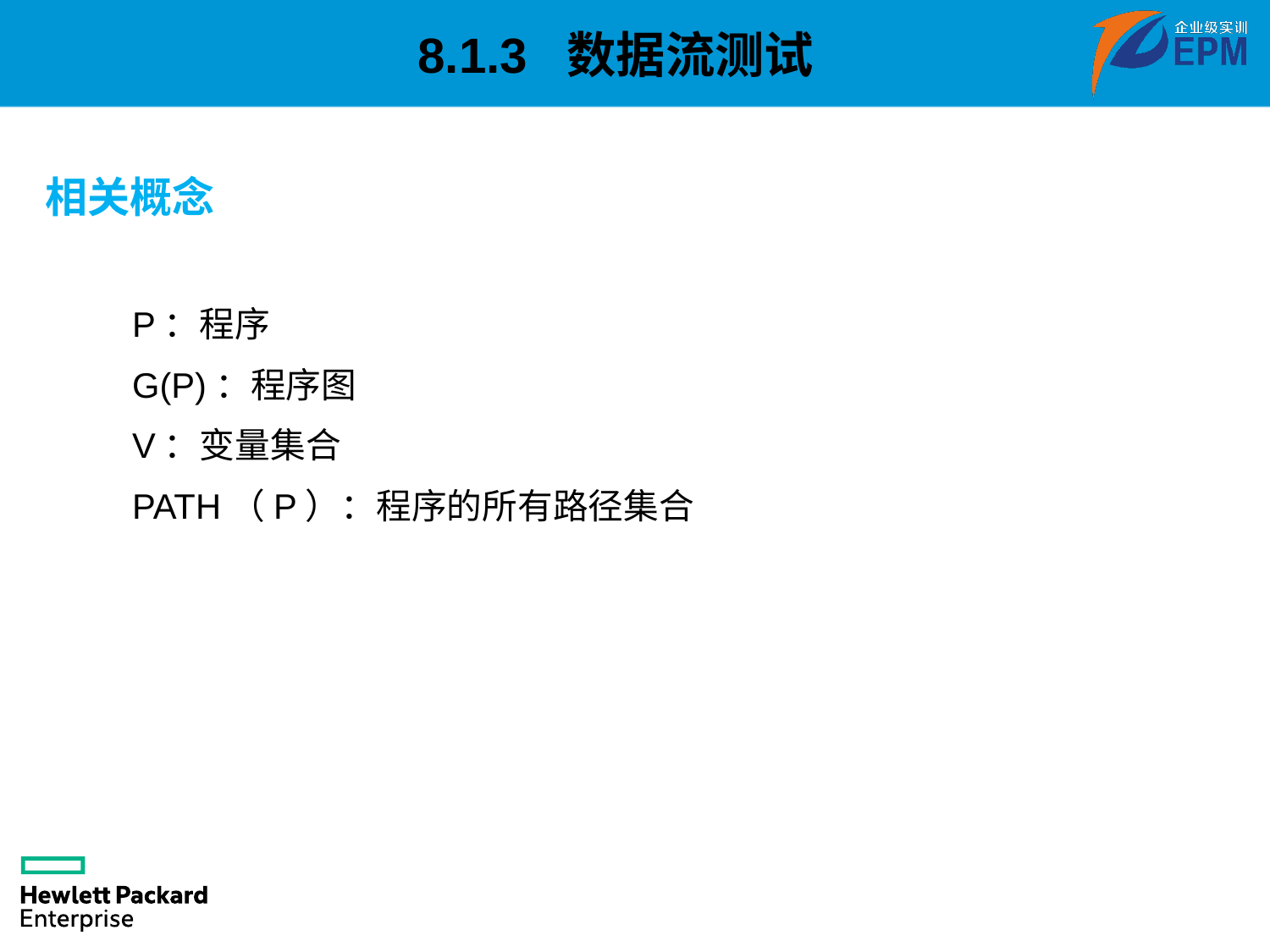

8.1.3  数据流测试
相关概念
P：程序
G(P)：程序图
V：变量集合
PATH（P）：程序的所有路径集合